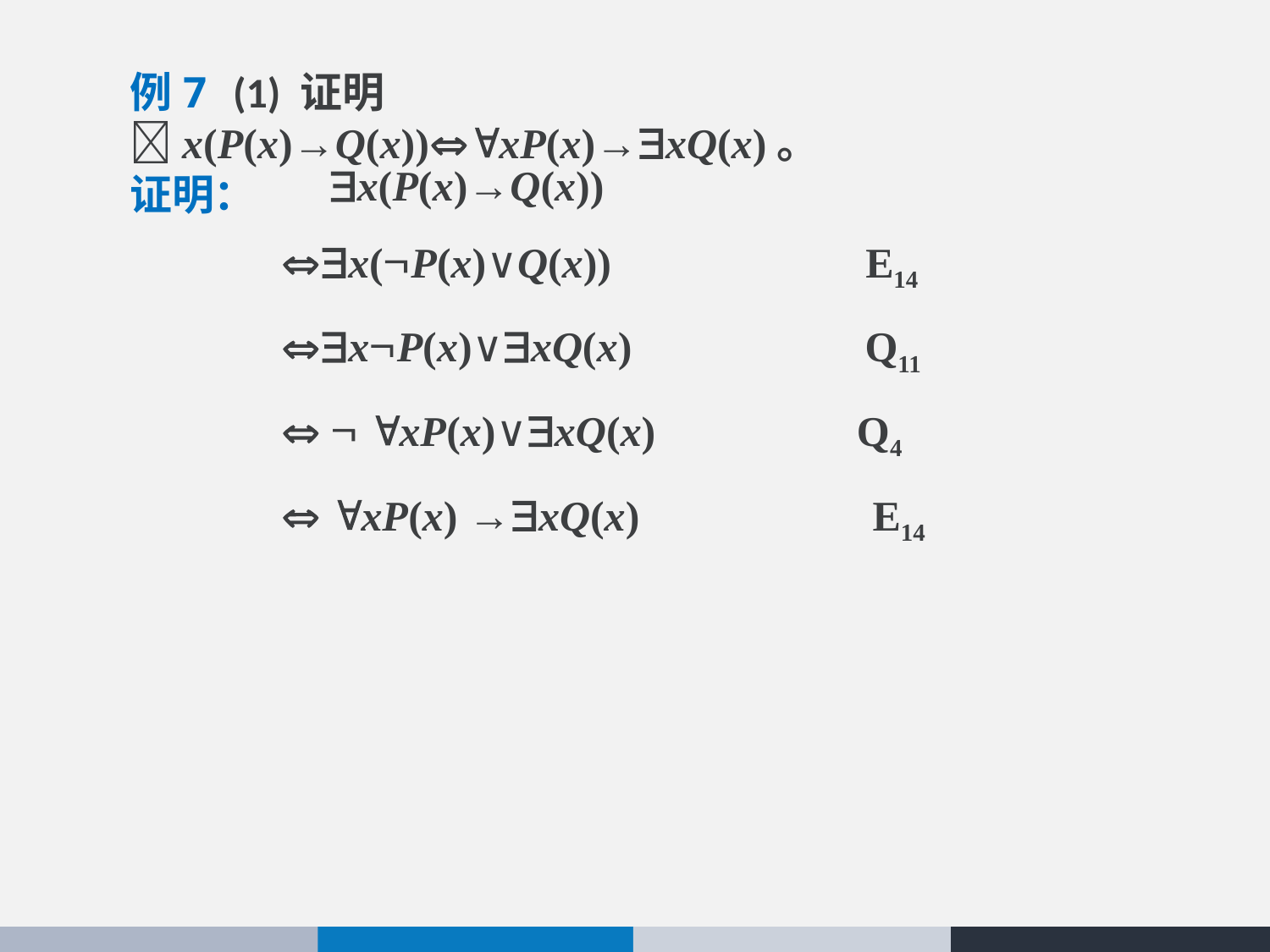

例7 (1) 证明   ∃x(P(x)→Q(x))⇔∀xP(x)→∃xQ(x)。
证明：
∃x(P(x)→Q(x))
⇔∃x(¬P(x)∨Q(x))                        E14
⇔∃x¬P(x)∨∃xQ(x)                      Q11
⇔ ¬ ∀xP(x)∨∃xQ(x)                   Q4
⇔ ∀xP(x) →∃xQ(x)                      E14